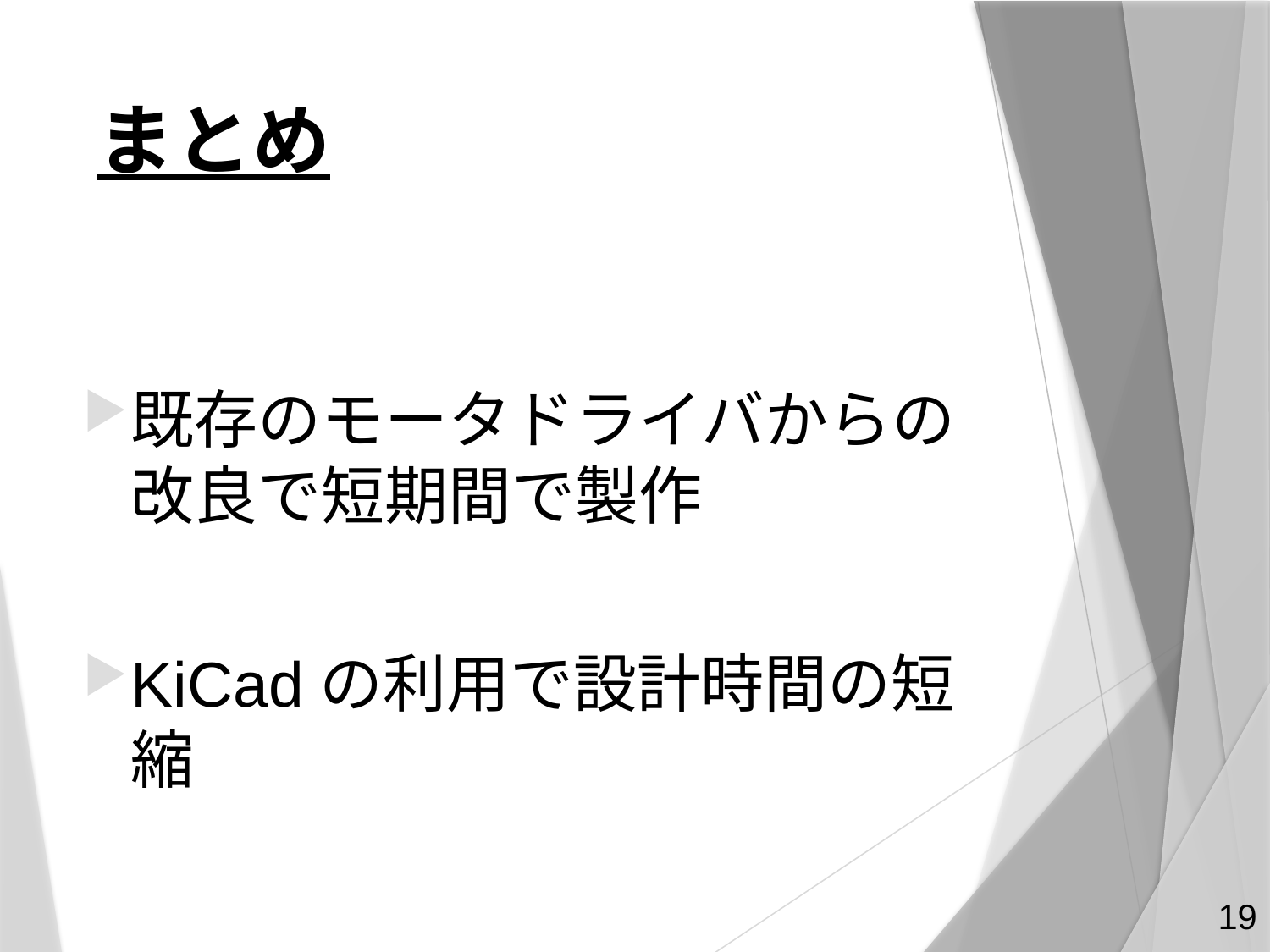

# まとめ

既存のモータドライバからの改良で短期間で製作

KiCadの利用で設計時間の短縮
19